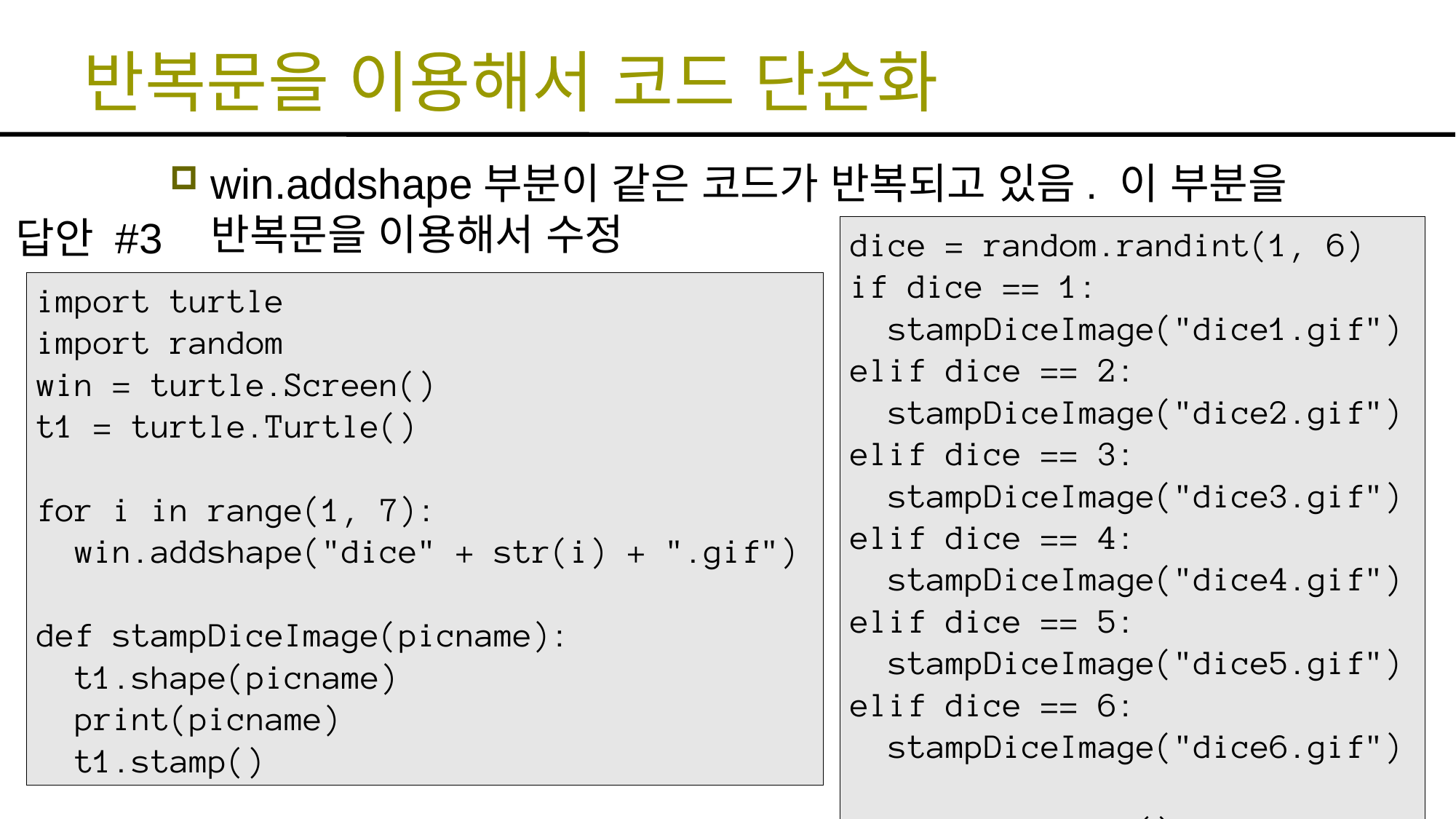

# 반복문을 이용해서 코드 단순화
win.addshape부분이 같은 코드가 반복되고 있음. 이 부분을 반복문을 이용해서 수정
답안 #3
dice = random.randint(1, 6)
if dice == 1:
  stampDiceImage("dice1.gif")
elif dice == 2:
  stampDiceImage("dice2.gif")
elif dice == 3:
  stampDiceImage("dice3.gif")
elif dice == 4:
  stampDiceImage("dice4.gif")
elif dice == 5:
  stampDiceImage("dice5.gif")
elif dice == 6:
  stampDiceImage("dice6.gif")
win.exitonclick()
import turtle
import random
win = turtle.Screen()
t1 = turtle.Turtle()

for i in range(1, 7):
  win.addshape("dice" + str(i) + ".gif")

def stampDiceImage(picname):
  t1.shape(picname)
  print(picname)
  t1.stamp()